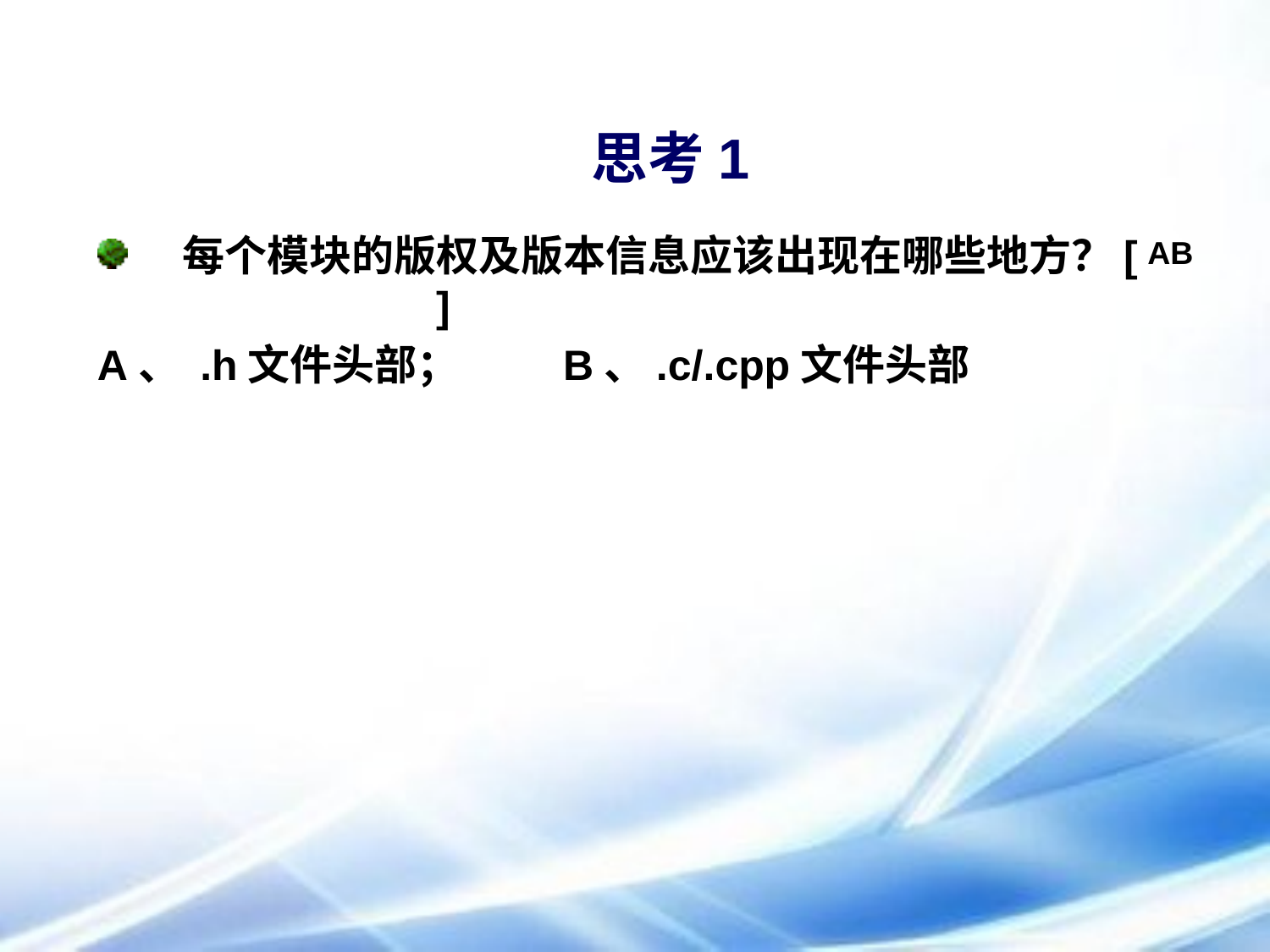

# 思考1
每个模块的版权及版本信息应该出现在哪些地方？[		]
A、 .h文件头部；	B、.c/.cpp文件头部
AB